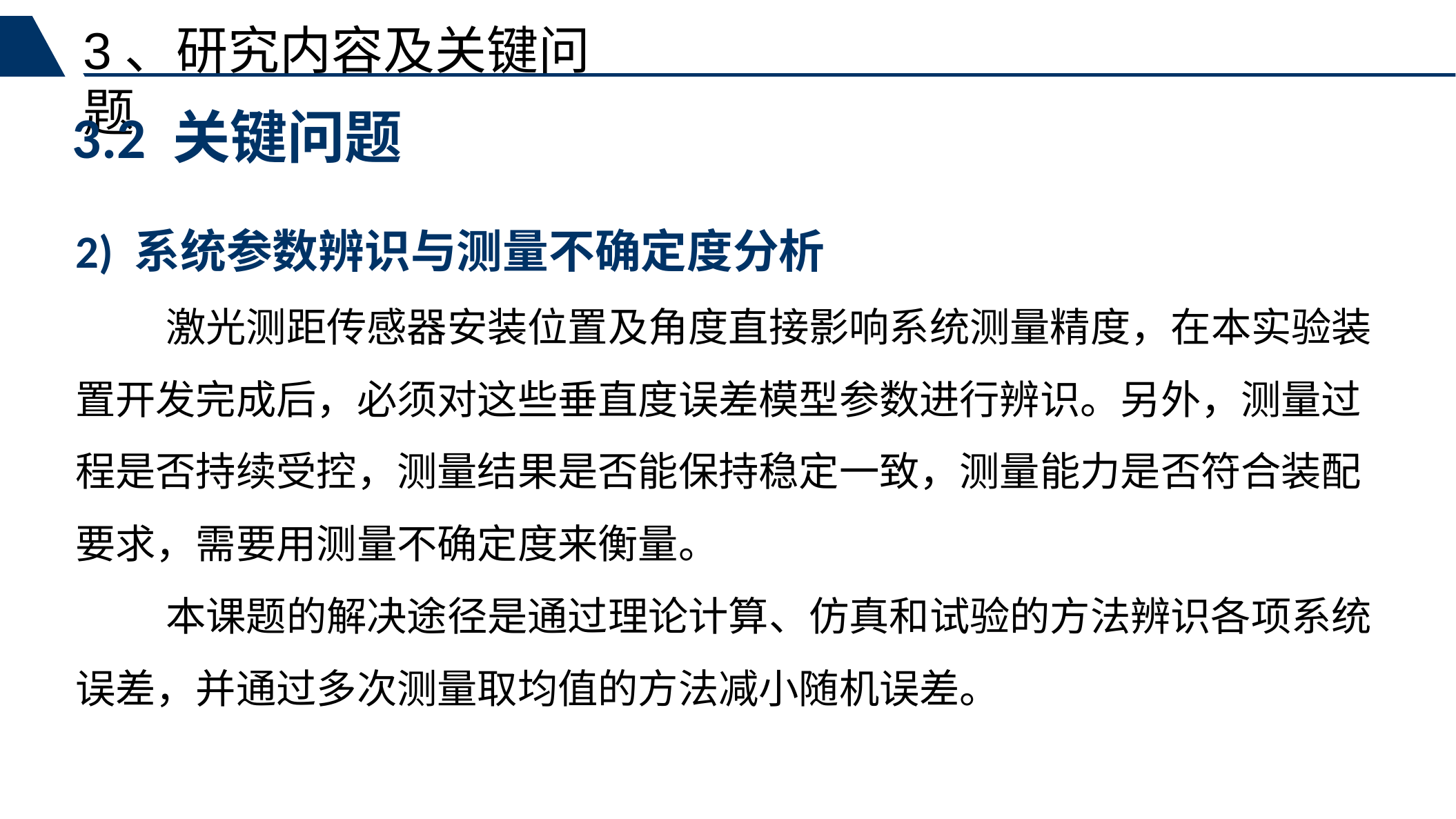

3、研究内容及关键问题

3.2 关键问题
2) 系统参数辨识与测量不确定度分析
         激光测距传感器安装位置及角度直接影响系统测量精度，在本实验装置开发完成后，必须对这些垂直度误差模型参数进行辨识。另外，测量过程是否持续受控，测量结果是否能保持稳定一致，测量能力是否符合装配要求，需要用测量不确定度来衡量。
         本课题的解决途径是通过理论计算、仿真和试验的方法辨识各项系统误差，并通过多次测量取均值的方法减小随机误差。